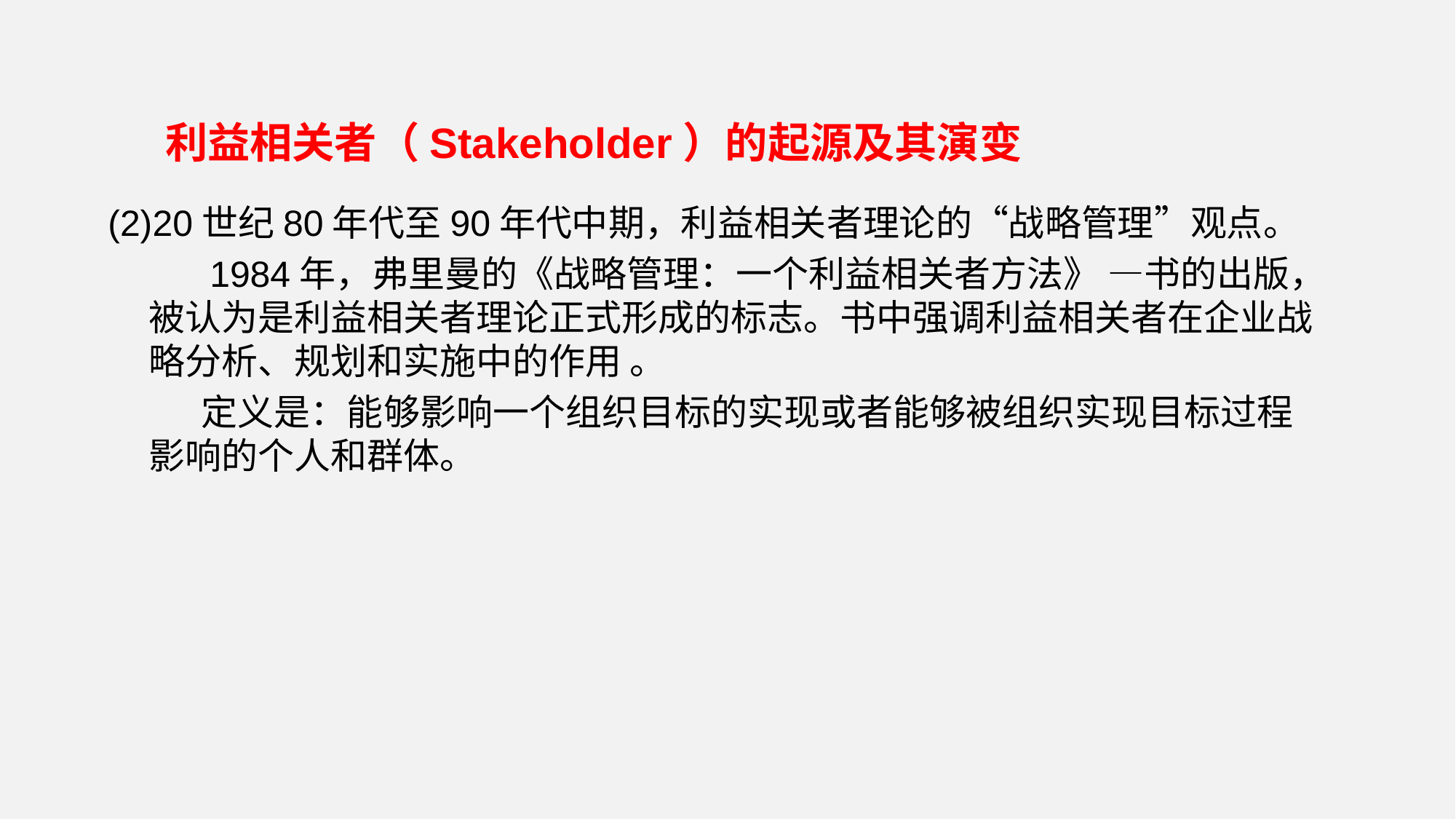

利益相关者（Stakeholder）的起源及其演变
(2)20世纪80年代至90年代中期，利益相关者理论的“战略管理”观点。
          1984年，弗里曼的《战略管理：一个利益相关者方法》 —书的出版，被认为是利益相关者理论正式形成的标志。书中强调利益相关者在企业战略分析、规划和实施中的作用 。
　       定义是：能够影响一个组织目标的实现或者能够被组织实现目标过程影响的个人和群体。